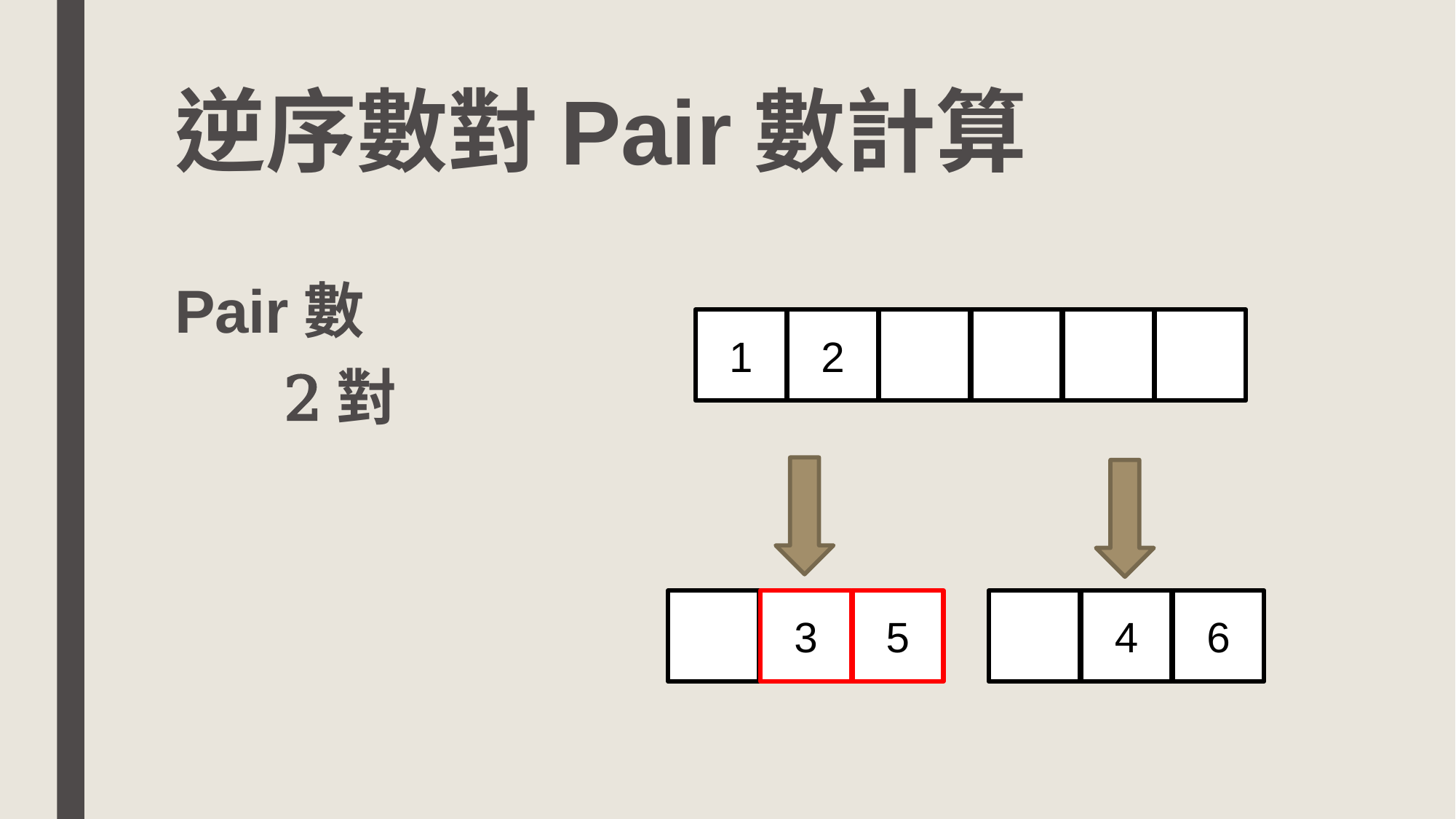

# 逆序數對Pair數計算
Pair數
	2對
1
2

3
5

4
6